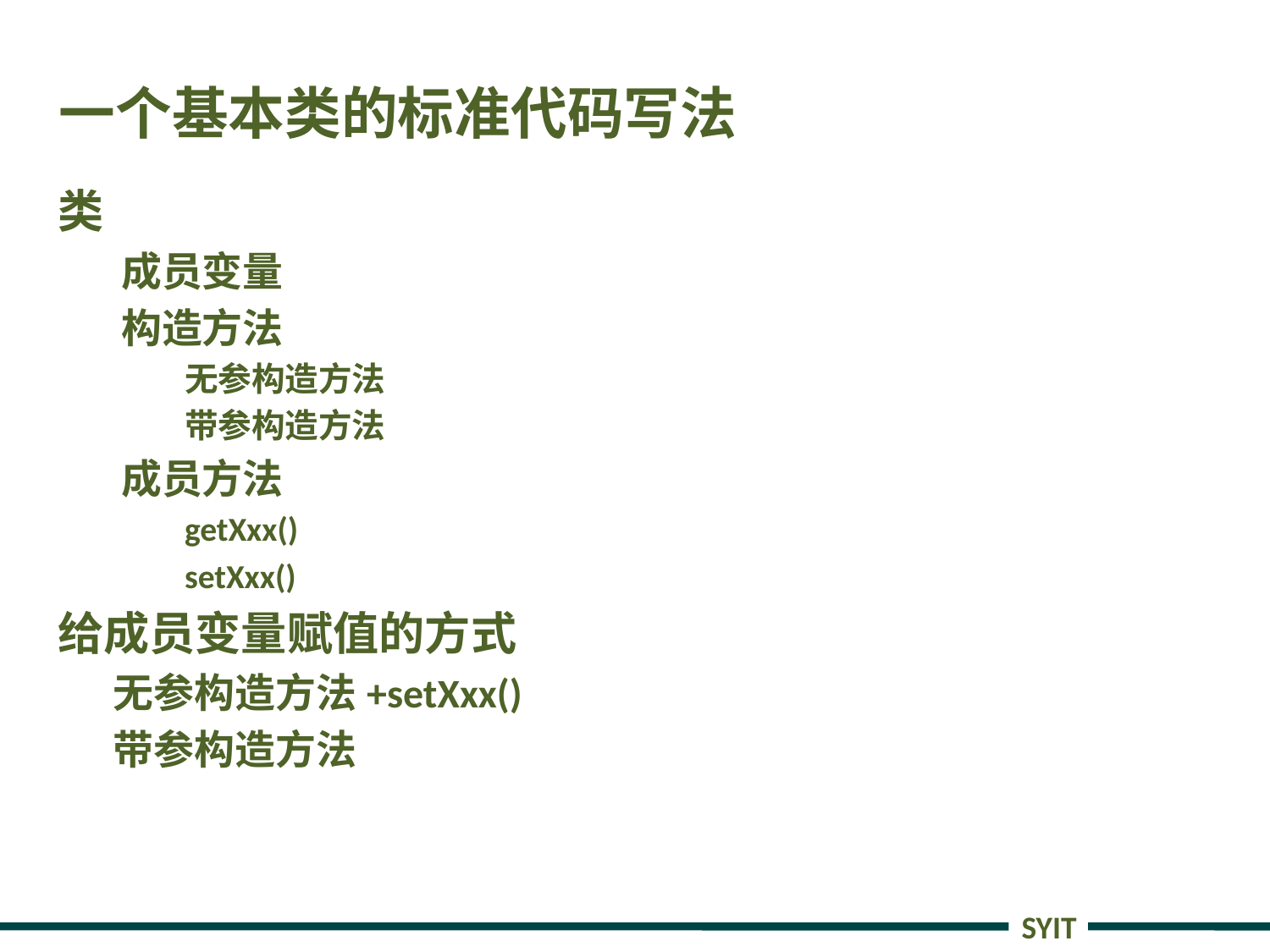

# 一个基本类的标准代码写法
类
成员变量
构造方法
无参构造方法
带参构造方法
成员方法
getXxx()
setXxx()
给成员变量赋值的方式
无参构造方法+setXxx()
带参构造方法
SYIT